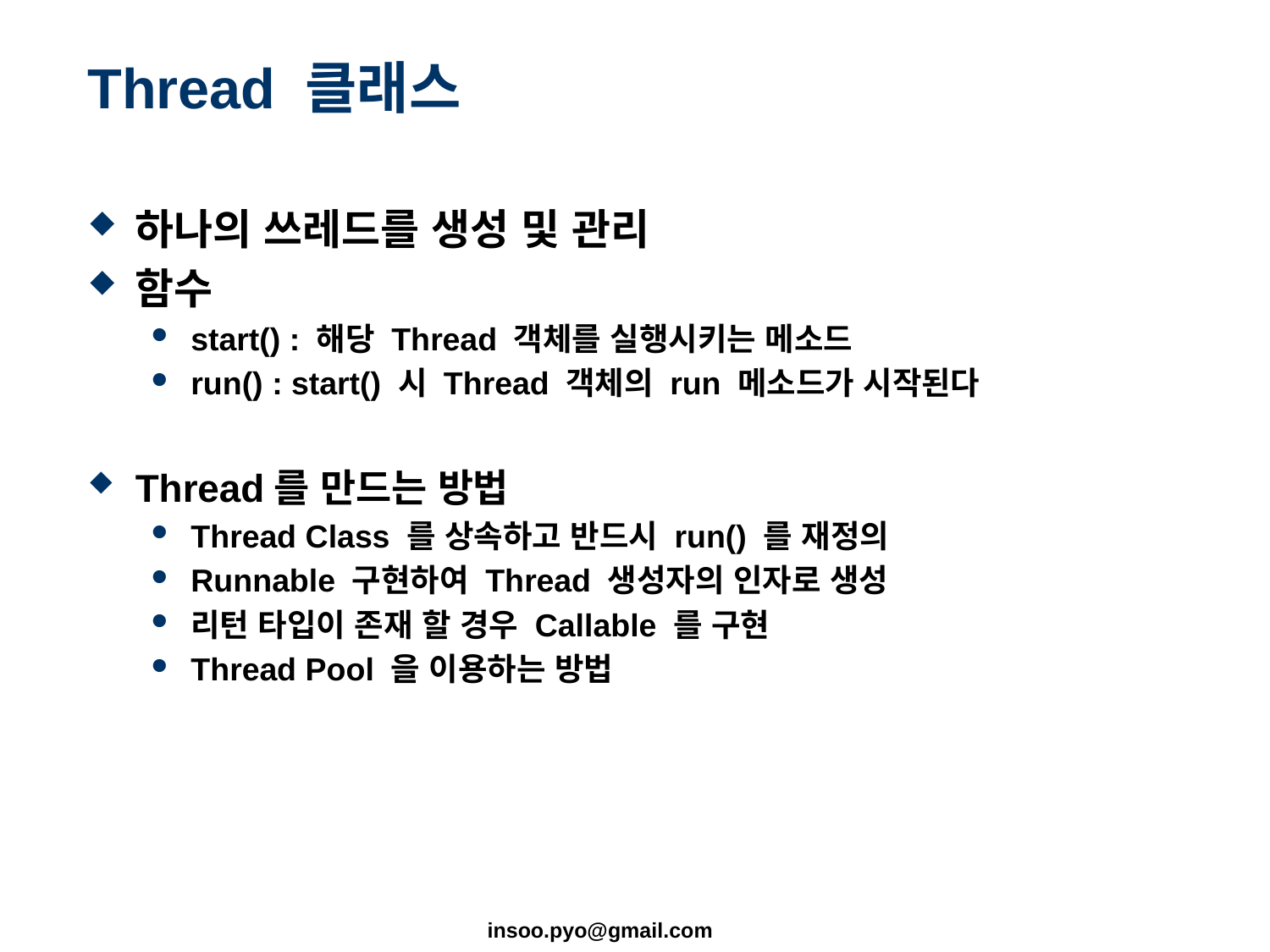

# Thread 클래스
하나의 쓰레드를 생성 및 관리
함수
start() : 해당 Thread 객체를 실행시키는 메소드
run() : start() 시 Thread 객체의 run 메소드가 시작된다

Thread를 만드는 방법
Thread Class 를 상속하고 반드시 run() 를 재정의
Runnable 구현하여 Thread 생성자의 인자로 생성
리턴 타입이 존재 할 경우 Callable 를 구현
Thread Pool 을 이용하는 방법